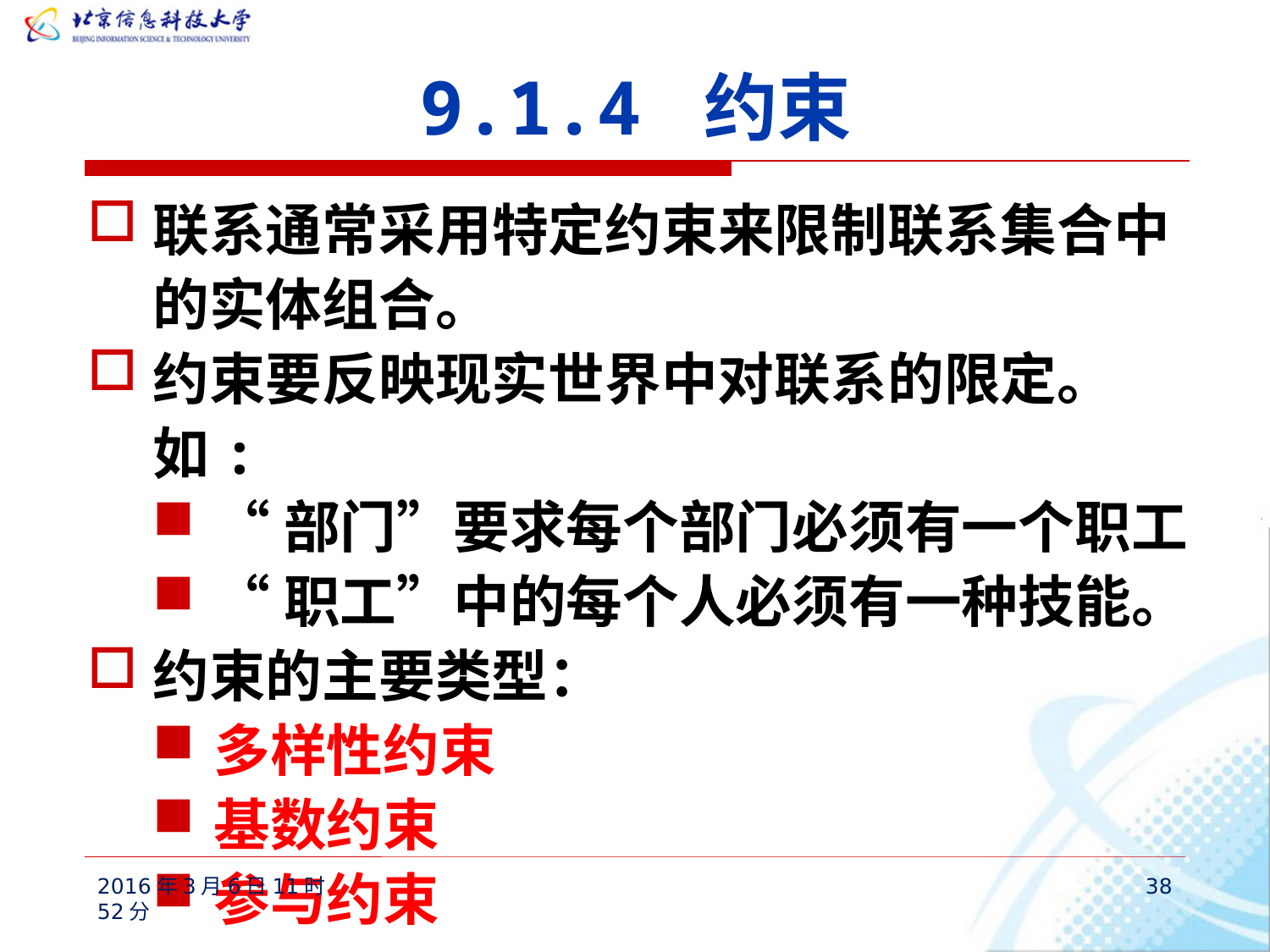

# 9.1.4 约束
联系通常采用特定约束来限制联系集合中的实体组合。
约束要反映现实世界中对联系的限定。如:
“部门”要求每个部门必须有一个职工
“职工”中的每个人必须有一种技能。
约束的主要类型：
多样性约束
基数约束
参与约束
2016年3月6日11时52分
38